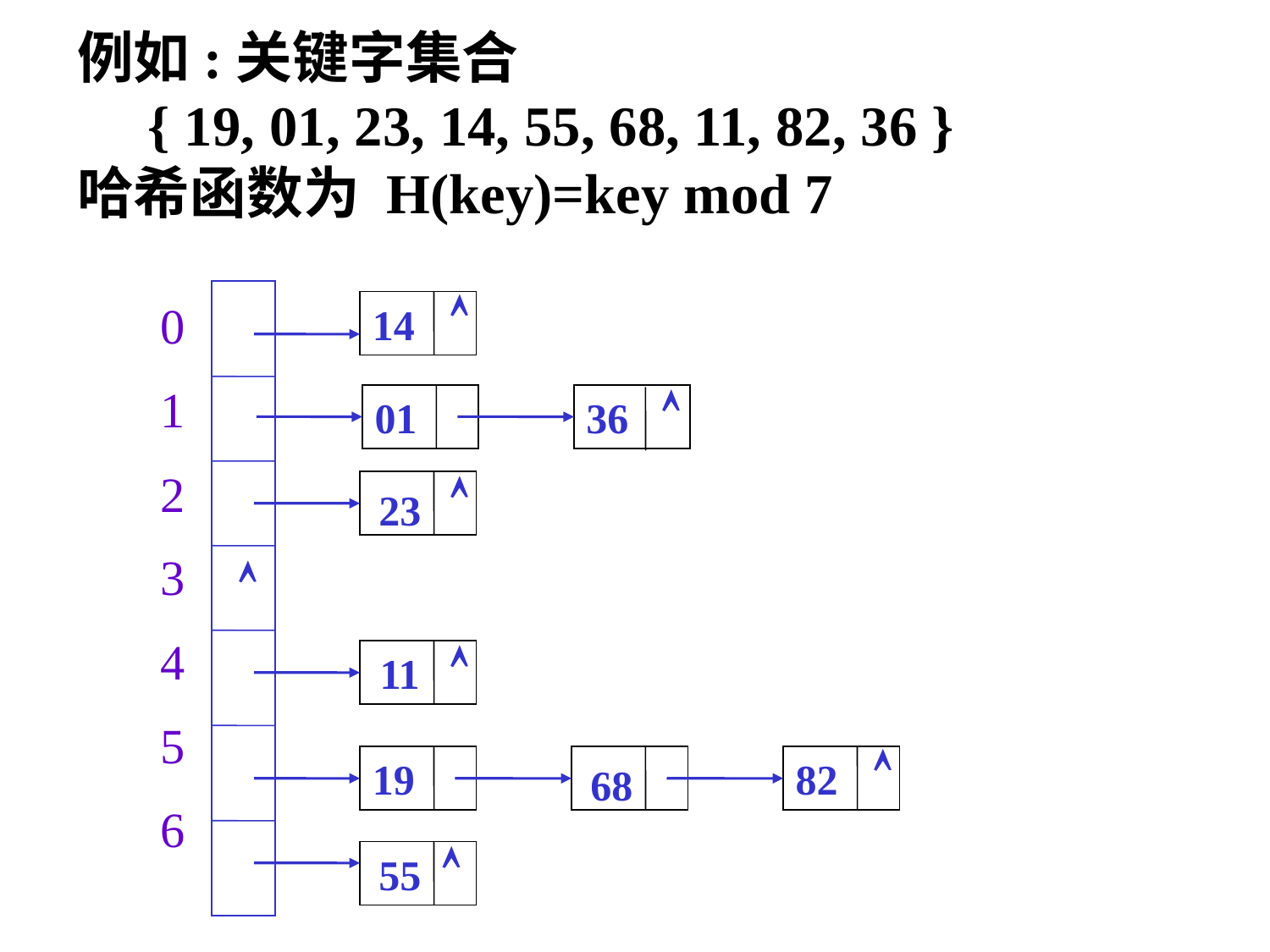

例如:关键字集合
     { 19, 01, 23, 14, 55, 68, 11, 82, 36 }
哈希函数为 H(key)=key mod 7

0
1
2
3
4
5
6

∧
14

∧
01

36

∧

23

∧
∧

11

∧
19

82

68

∧

55